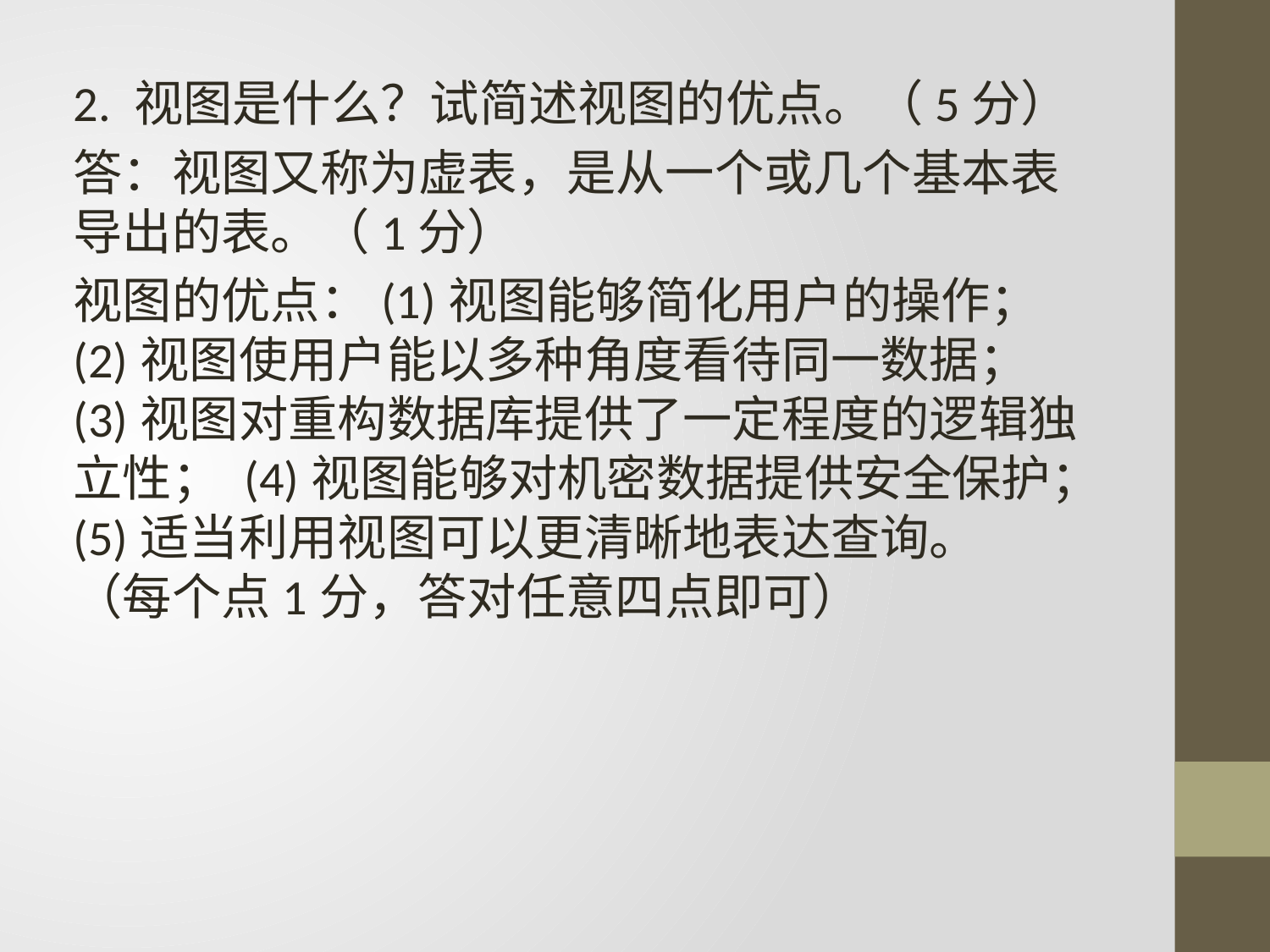

2. 视图是什么？试简述视图的优点。（5分）
答：视图又称为虚表，是从一个或几个基本表导出的表。（1分）
视图的优点：(1)视图能够简化用户的操作； (2)视图使用户能以多种角度看待同一数据； (3)视图对重构数据库提供了一定程度的逻辑独立性； (4)视图能够对机密数据提供安全保护；(5)适当利用视图可以更清晰地表达查询。  （每个点1分，答对任意四点即可）